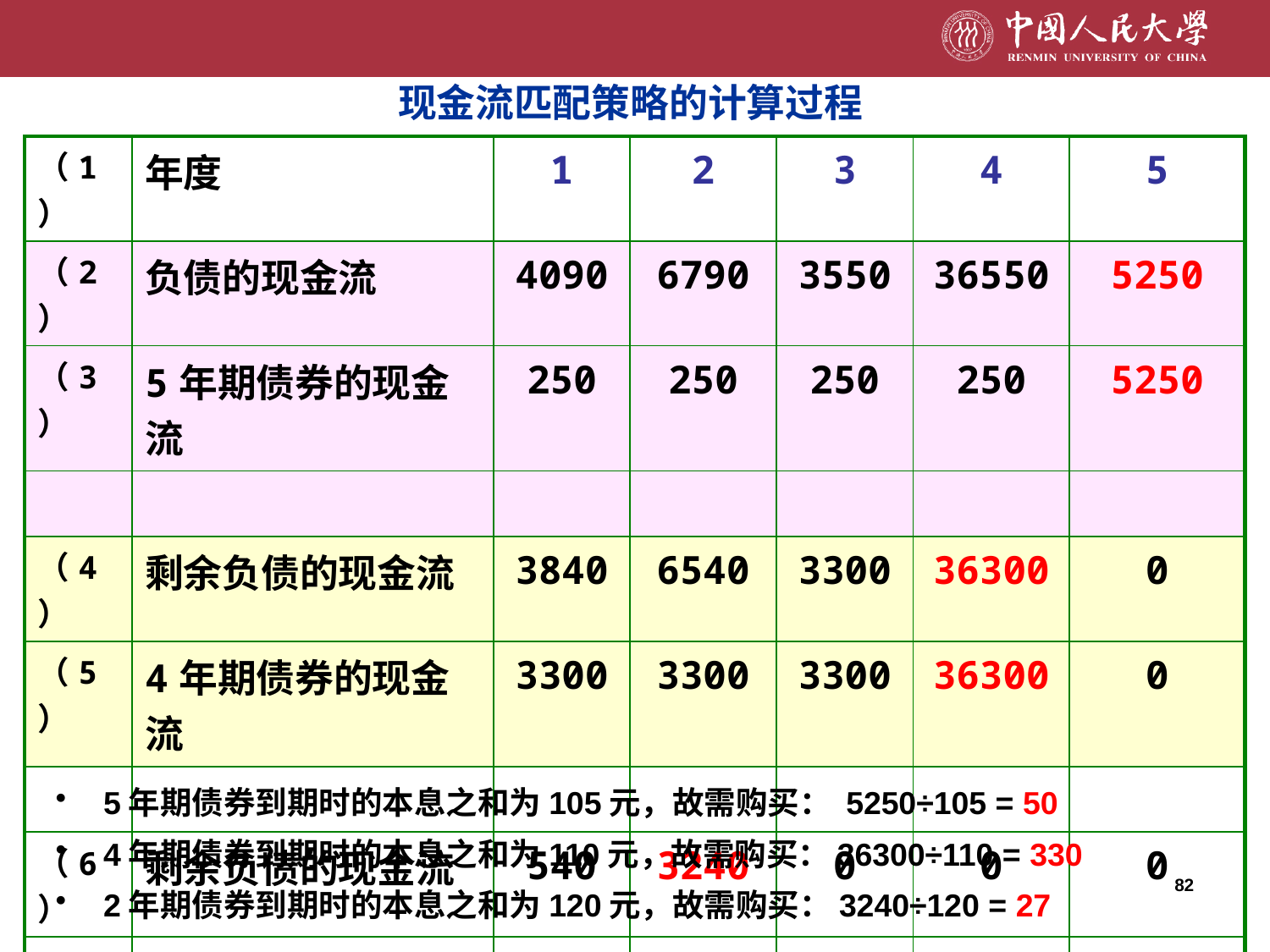

现金流匹配策略的计算过程
| （1） | 年度 | 1 | 2 | 3 | 4 | 5 |
| --- | --- | --- | --- | --- | --- | --- |
| （2） | 负债的现金流 | 4090 | 6790 | 3550 | 36550 | 5250 |
| （3） | 5年期债券的现金流 | 250 | 250 | 250 | 250 | 5250 |
|  |  |  |  |  |  |  |
| （4） | 剩余负债的现金流 | 3840 | 6540 | 3300 | 36300 | 0 |
| （5） | 4年期债券的现金流 | 3300 | 3300 | 3300 | 36300 | 0 |
|  |  |  |  |  |  |  |
| （6） | 剩余负债的现金流 | 540 | 3240 | 0 | 0 | 0 |
| （7） | 2年期债券的现金流 | 540 | 3240 | 0 | 0 | 0 |
| （8） | 剩余负债的现金流 | 0 | 0 | 0 | 0 | 0 |
  5年期债券到期时的本息之和为105元，故需购买： 5250÷105 = 50
  4年期债券到期时的本息之和为110元，故需购买：36300÷110 = 330
  2年期债券到期时的本息之和为120元，故需购买：3240÷120 = 27
82